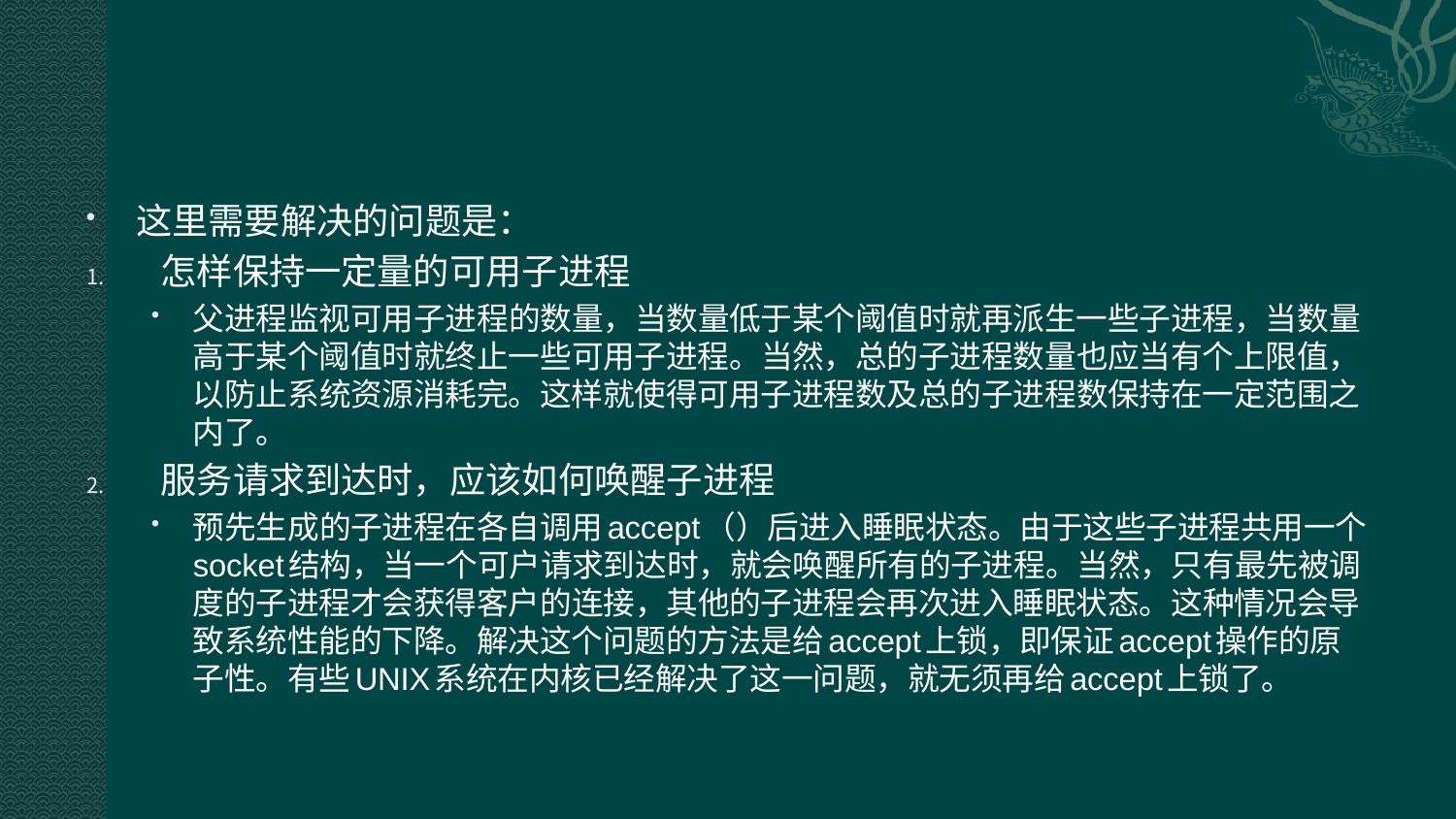

#
这里需要解决的问题是：
怎样保持一定量的可用子进程
父进程监视可用子进程的数量，当数量低于某个阈值时就再派生一些子进程，当数量高于某个阈值时就终止一些可用子进程。当然，总的子进程数量也应当有个上限值，以防止系统资源消耗完。这样就使得可用子进程数及总的子进程数保持在一定范围之内了。
服务请求到达时，应该如何唤醒子进程
预先生成的子进程在各自调用accept（）后进入睡眠状态。由于这些子进程共用一个socket结构，当一个可户请求到达时，就会唤醒所有的子进程。当然，只有最先被调度的子进程才会获得客户的连接，其他的子进程会再次进入睡眠状态。这种情况会导致系统性能的下降。解决这个问题的方法是给accept上锁，即保证accept操作的原子性。有些UNIX系统在内核已经解决了这一问题，就无须再给accept上锁了。